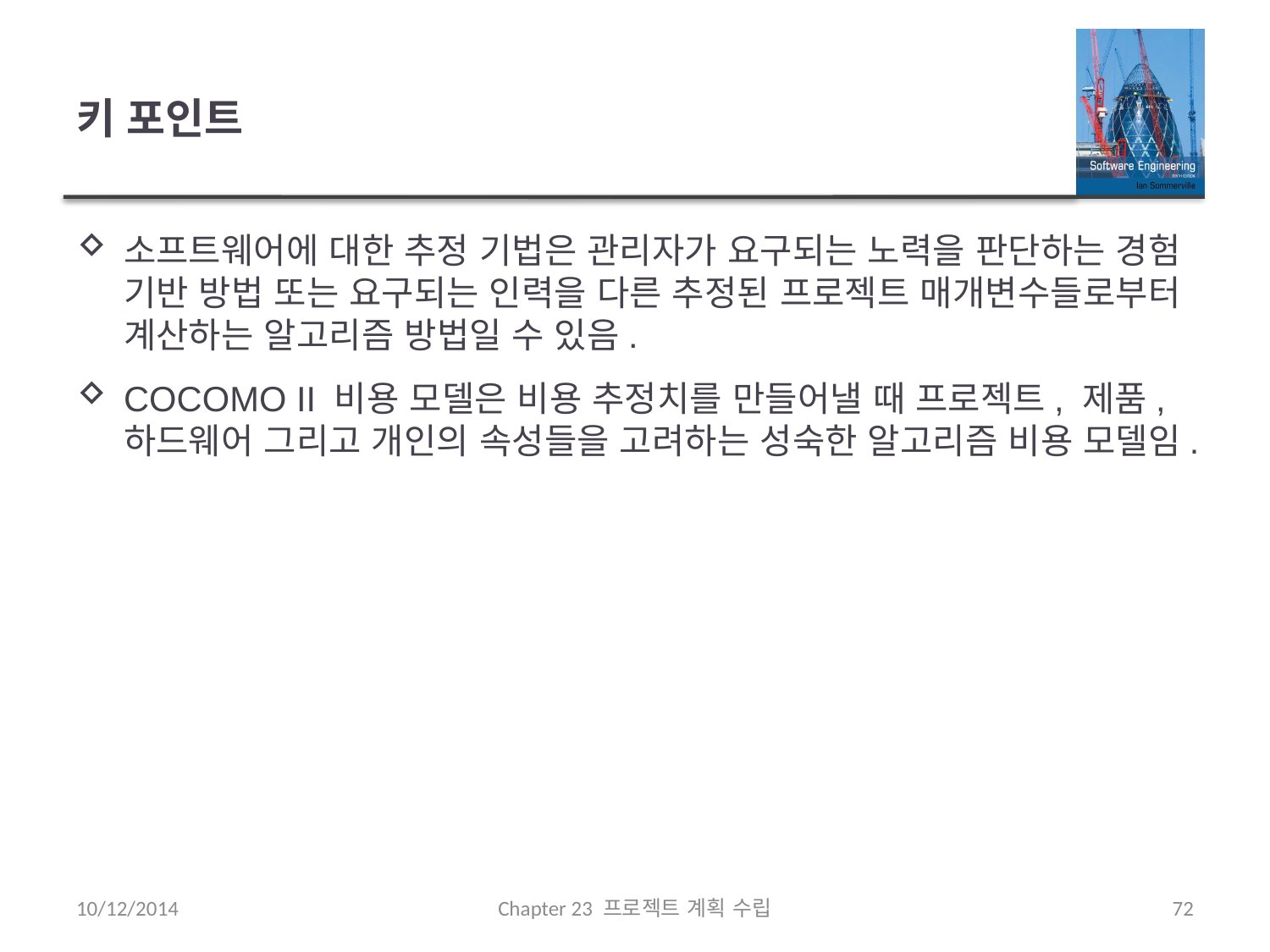

# 키 포인트
소프트웨어에 대한 추정 기법은 관리자가 요구되는 노력을 판단하는 경험 기반 방법 또는 요구되는 인력을 다른 추정된 프로젝트 매개변수들로부터 계산하는 알고리즘 방법일 수 있음.
COCOMO II 비용 모델은 비용 추정치를 만들어낼 때 프로젝트, 제품, 하드웨어 그리고 개인의 속성들을 고려하는 성숙한 알고리즘 비용 모델임.

10/12/2014
Chapter 23 프로젝트 계획 수립
72